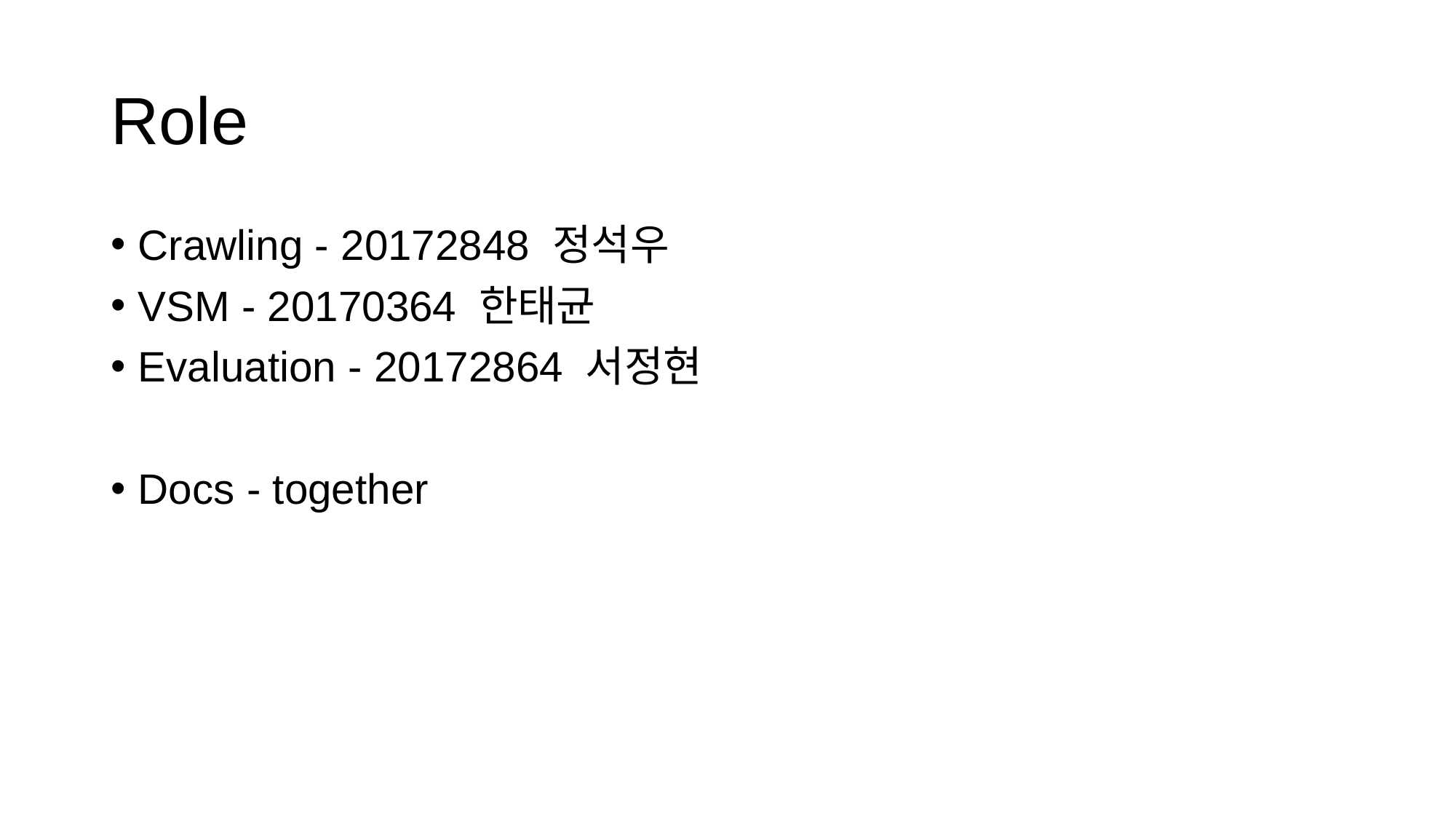

# Role
Crawling - 20172848 정석우
VSM - 20170364 한태균
Evaluation - 20172864 서정현

Docs - together